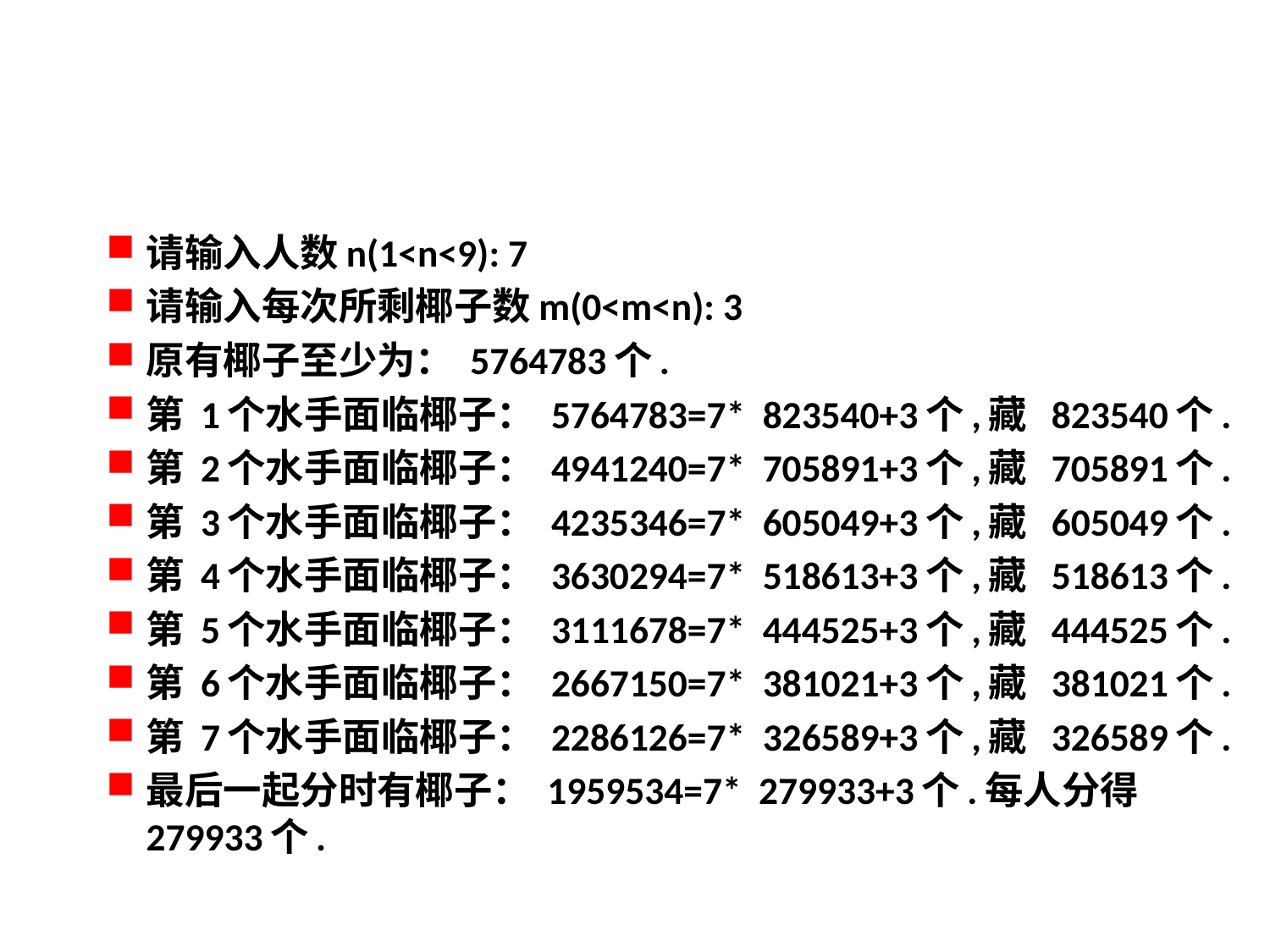

#
请输入人数n(1<n<9): 7
请输入每次所剩椰子数m(0<m<n): 3
原有椰子至少为： 5764783个.
第 1个水手面临椰子： 5764783=7*  823540+3个,藏  823540个.
第 2个水手面临椰子： 4941240=7*  705891+3个,藏  705891个.
第 3个水手面临椰子： 4235346=7*  605049+3个,藏  605049个.
第 4个水手面临椰子： 3630294=7*  518613+3个,藏  518613个.
第 5个水手面临椰子： 3111678=7*  444525+3个,藏  444525个.
第 6个水手面临椰子： 2667150=7*  381021+3个,藏  381021个.
第 7个水手面临椰子： 2286126=7*  326589+3个,藏  326589个.
最后一起分时有椰子： 1959534=7*  279933+3个.每人分得  279933个.